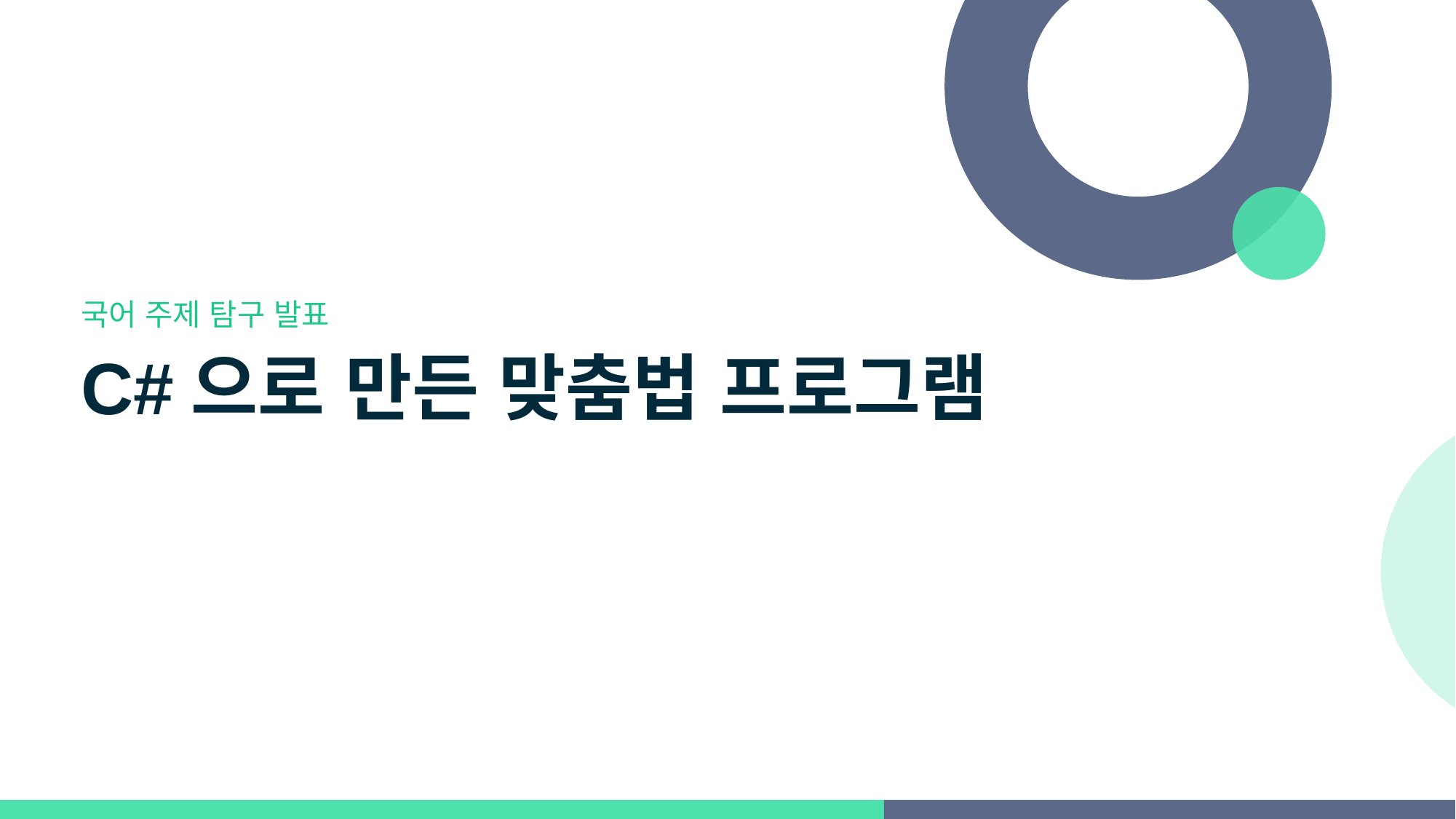

국어 주제 탐구 발표
C#으로 만든 맞춤법 프로그램